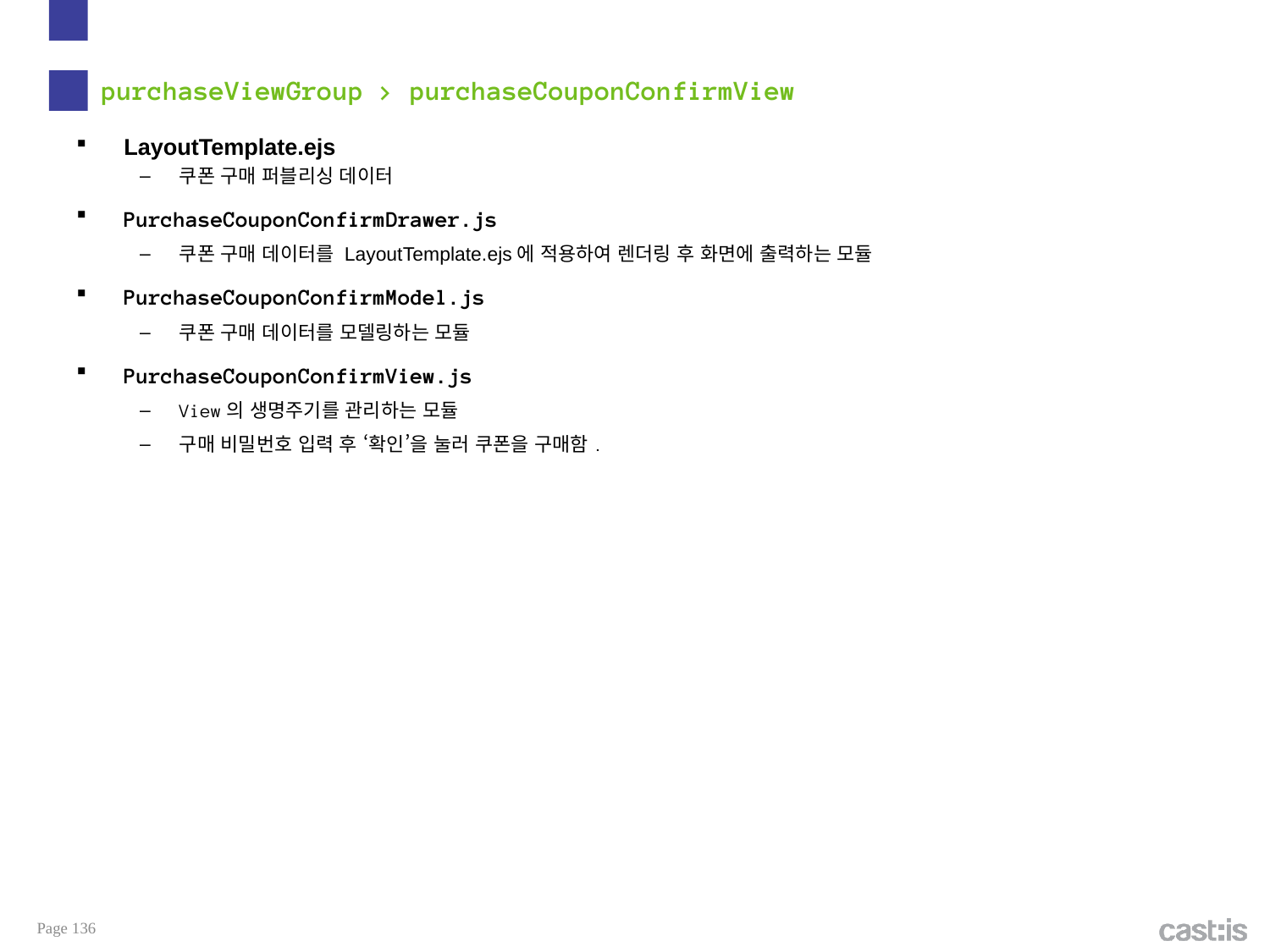

# purchaseViewGroup > purchaseCouponConfirmView
LayoutTemplate.ejs
쿠폰 구매 퍼블리싱 데이터

PurchaseCouponConfirmDrawer.js
쿠폰 구매 데이터를 LayoutTemplate.ejs에 적용하여 렌더링 후 화면에 출력하는 모듈

PurchaseCouponConfirmModel.js
쿠폰 구매 데이터를 모델링하는 모듈

PurchaseCouponConfirmView.js
View의 생명주기를 관리하는 모듈
구매 비밀번호 입력 후 ‘확인’을 눌러 쿠폰을 구매함.

Page 136